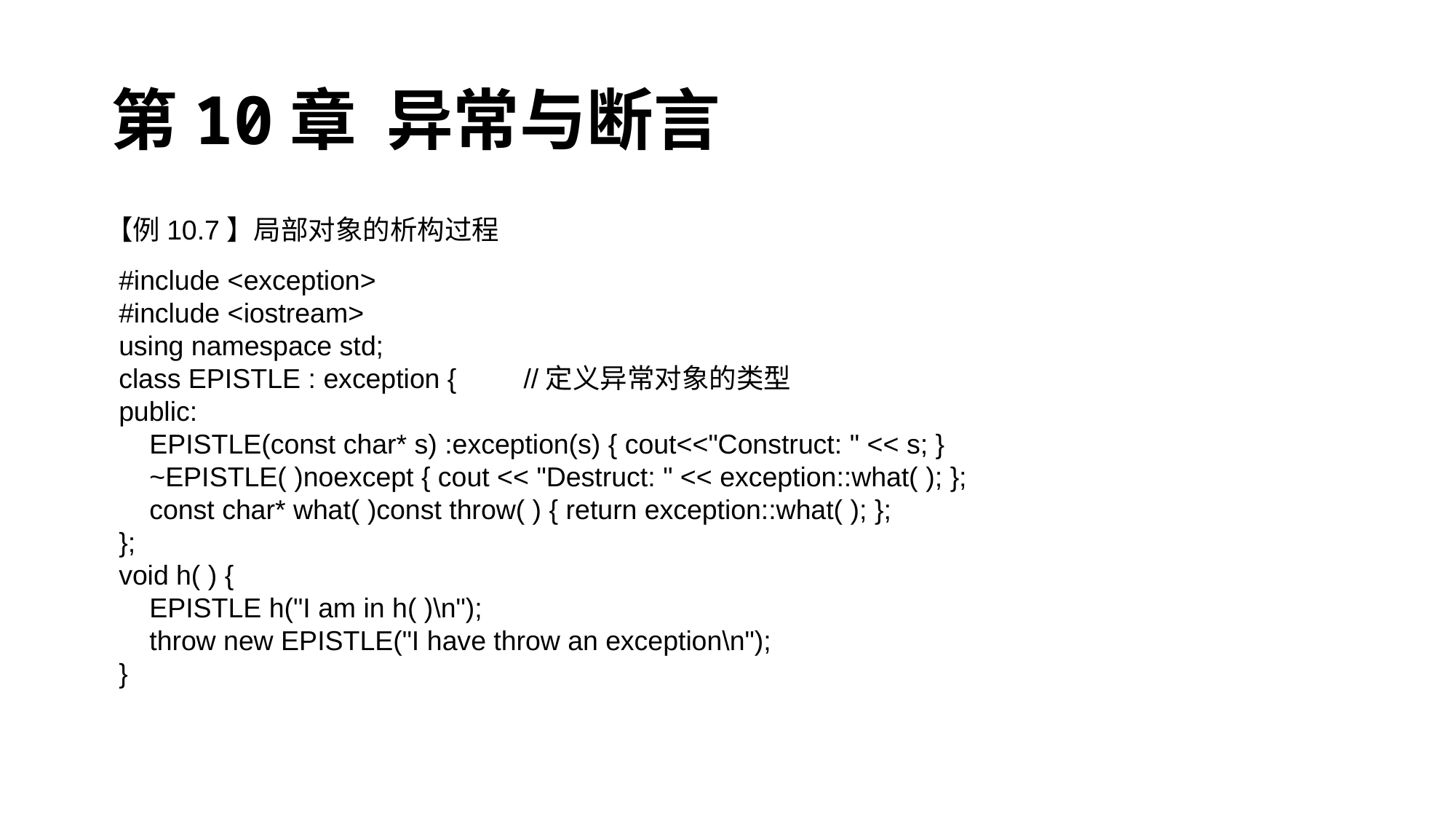

# 第10章  异常与断言
【例10.7】局部对象的析构过程
#include <exception>
#include <iostream>
using namespace std;
class EPISTLE : exception {	//定义异常对象的类型
public:
    EPISTLE(const char* s) :exception(s) { cout<<"Construct: " << s; }
    ~EPISTLE( )noexcept { cout << "Destruct: " << exception::what( ); };
    const char* what( )const throw( ) { return exception::what( ); };
};
void h( ) {
    EPISTLE h("I am in h( )\n");
    throw new EPISTLE("I have throw an exception\n");
}